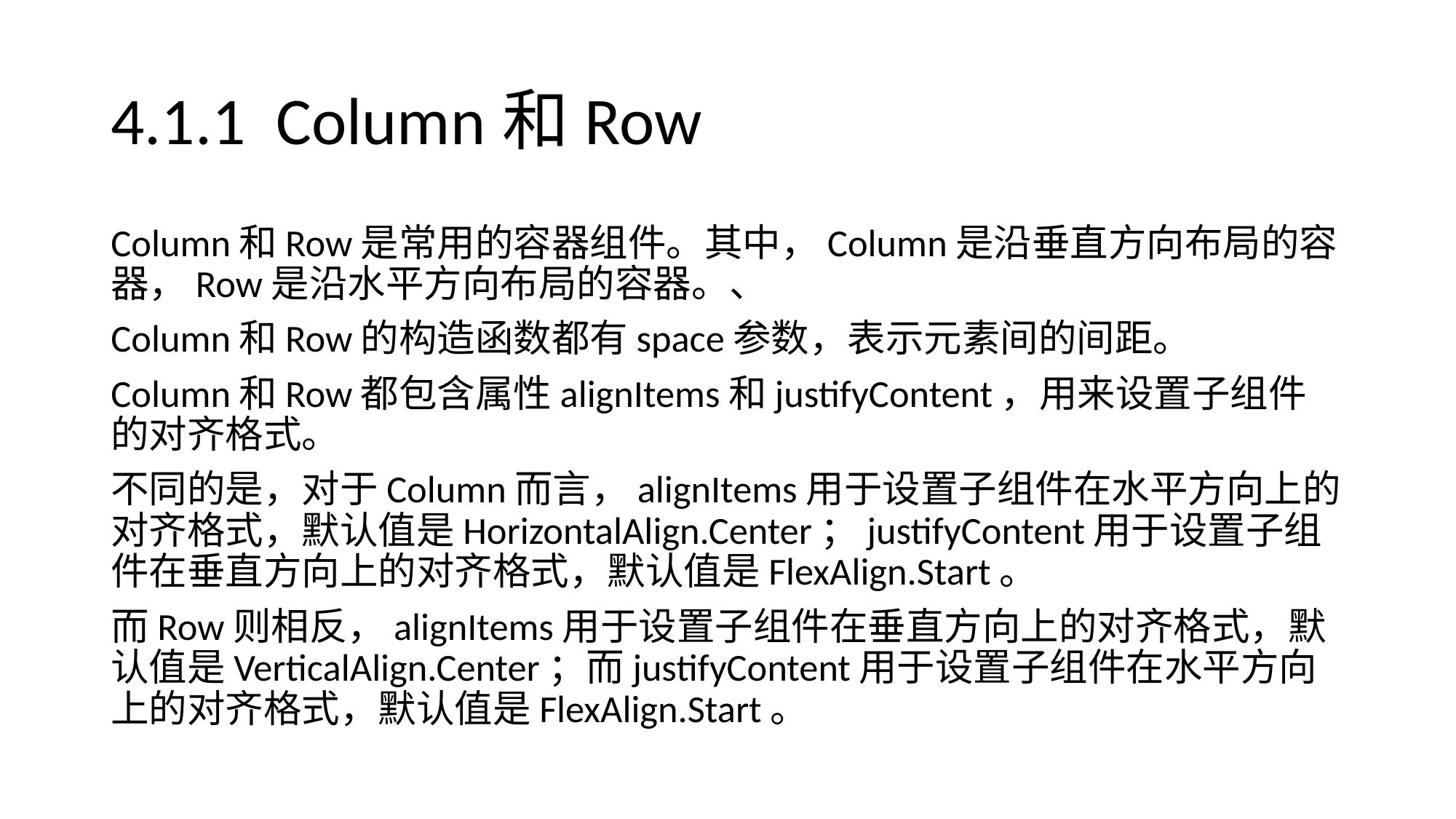

# 4.1.1  Column和Row
Column和Row是常用的容器组件。其中，Column是沿垂直方向布局的容器，Row是沿水平方向布局的容器。、
Column和Row的构造函数都有space参数，表示元素间的间距。
Column和Row都包含属性alignItems和justifyContent，用来设置子组件的对齐格式。
不同的是，对于Column而言，alignItems用于设置子组件在水平方向上的对齐格式，默认值是HorizontalAlign.Center；justifyContent用于设置子组件在垂直方向上的对齐格式，默认值是FlexAlign.Start。
而Row则相反，alignItems用于设置子组件在垂直方向上的对齐格式，默认值是VerticalAlign.Center；而justifyContent用于设置子组件在水平方向上的对齐格式，默认值是FlexAlign.Start。